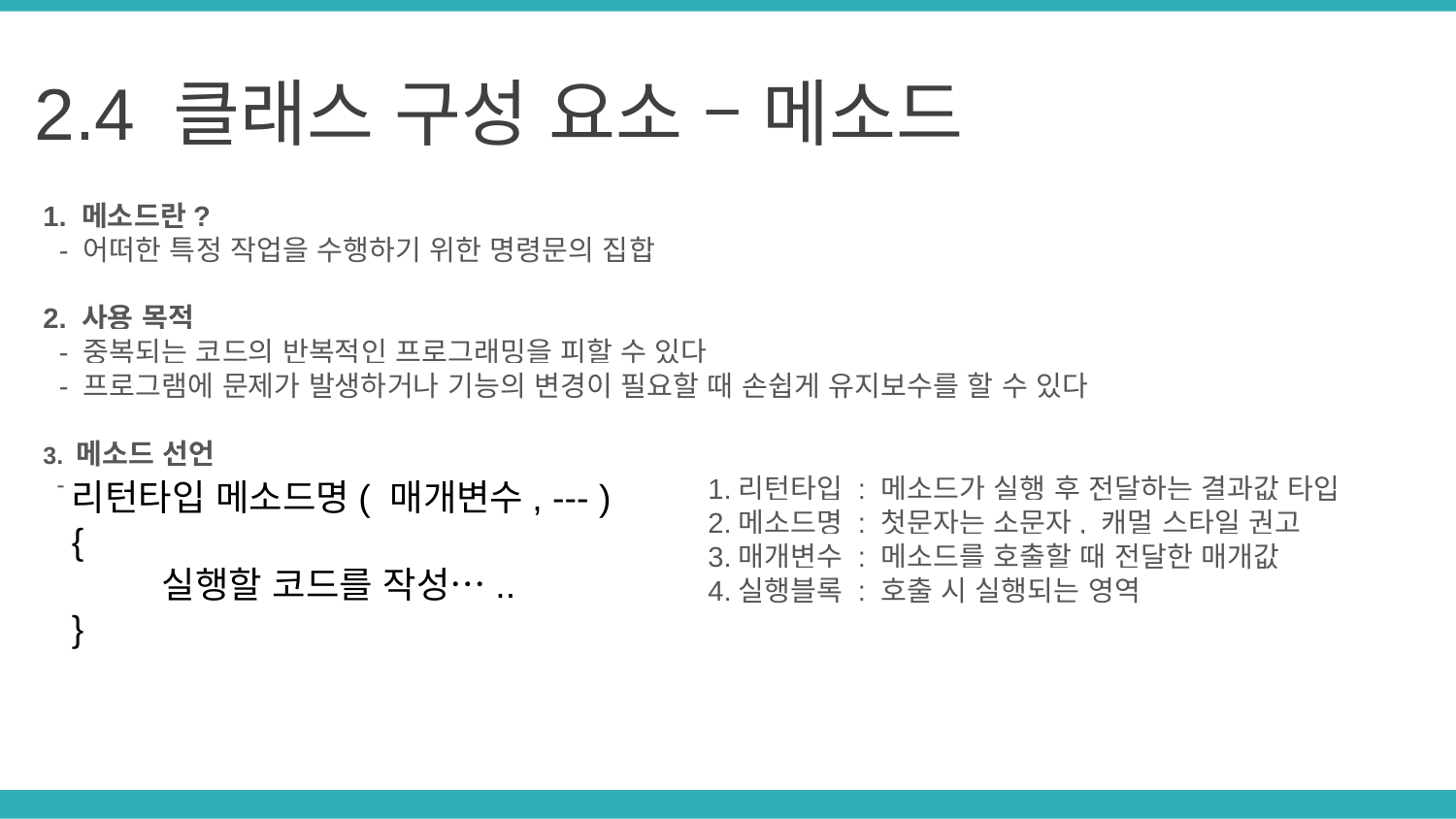

2.4 클래스 구성 요소 – 메소드
1. 메소드란?
  - 어떠한 특정 작업을 수행하기 위한 명령문의 집합

2. 사용 목적
  - 중복되는 코드의 반복적인 프로그래밍을 피할 수 있다
  - 프로그램에 문제가 발생하거나 기능의 변경이 필요할 때 손쉽게 유지보수를 할 수 있다

3. 메소드 선언
  -
1.리턴타입 : 메소드가 실행 후 전달하는 결과값 타입
2.메소드명 : 첫문자는 소문자, 캐멀 스타일 권고
3.매개변수 : 메소드를 호출할 때 전달한 매개값
4.실행블록 : 호출 시 실행되는 영역
리턴타입 메소드명( 매개변수, --- )
{
        실행할 코드를 작성…..
}